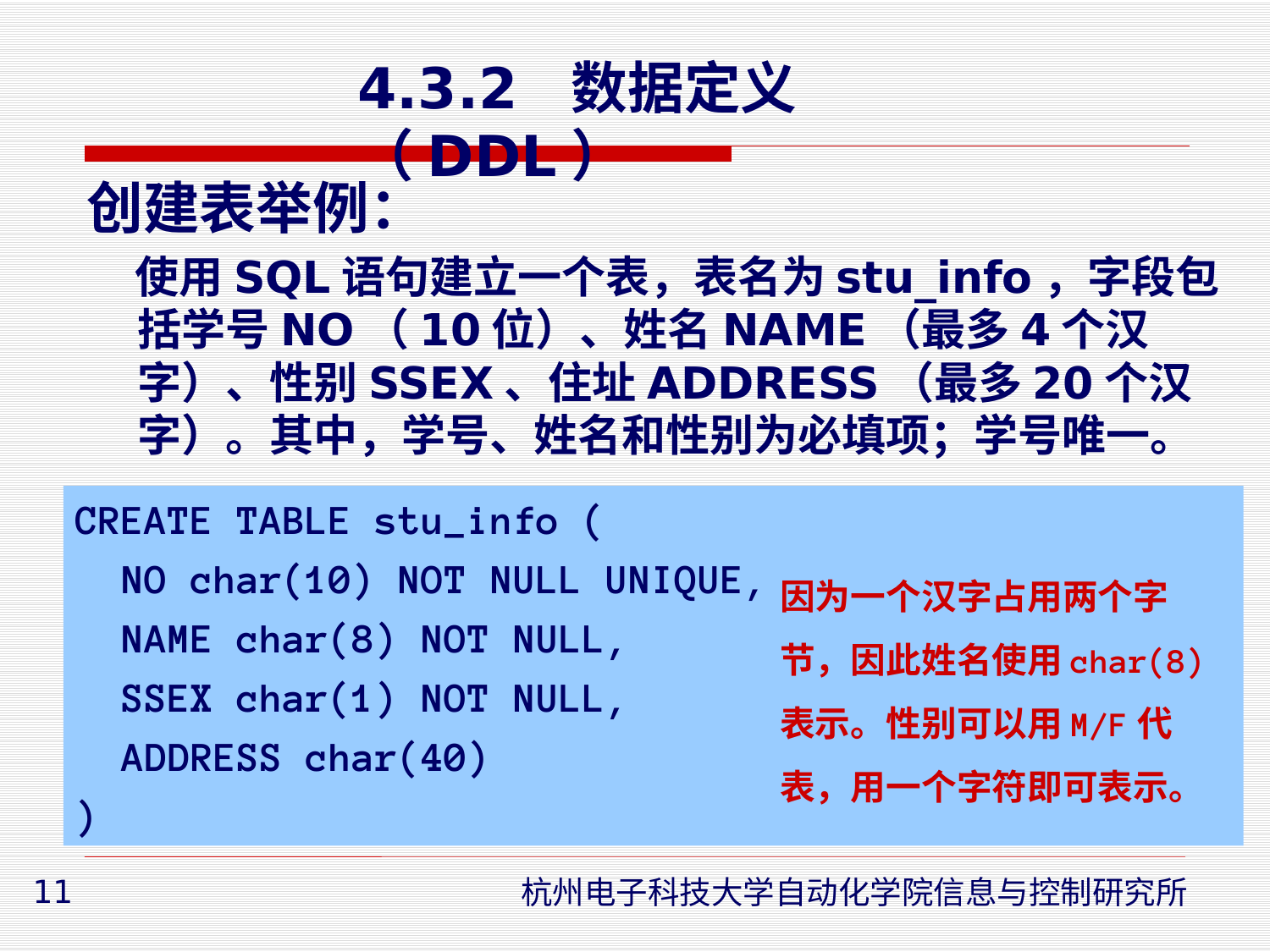

4.3.2  数据定义（DDL）
  创建表举例：
使用SQL语句建立一个表，表名为stu_info，字段包括学号NO（10位）、姓名NAME（最多4个汉字）、性别SSEX、住址ADDRESS（最多20个汉字）。其中，学号、姓名和性别为必填项；学号唯一。

CREATE TABLE stu_info (
  NO char(10) NOT NULL UNIQUE,
  NAME char(8) NOT NULL,
  SSEX char(1) NOT NULL,
  ADDRESS char(40)
)
因为一个汉字占用两个字节，因此姓名使用char(8)表示。性别可以用M/F代表，用一个字符即可表示。